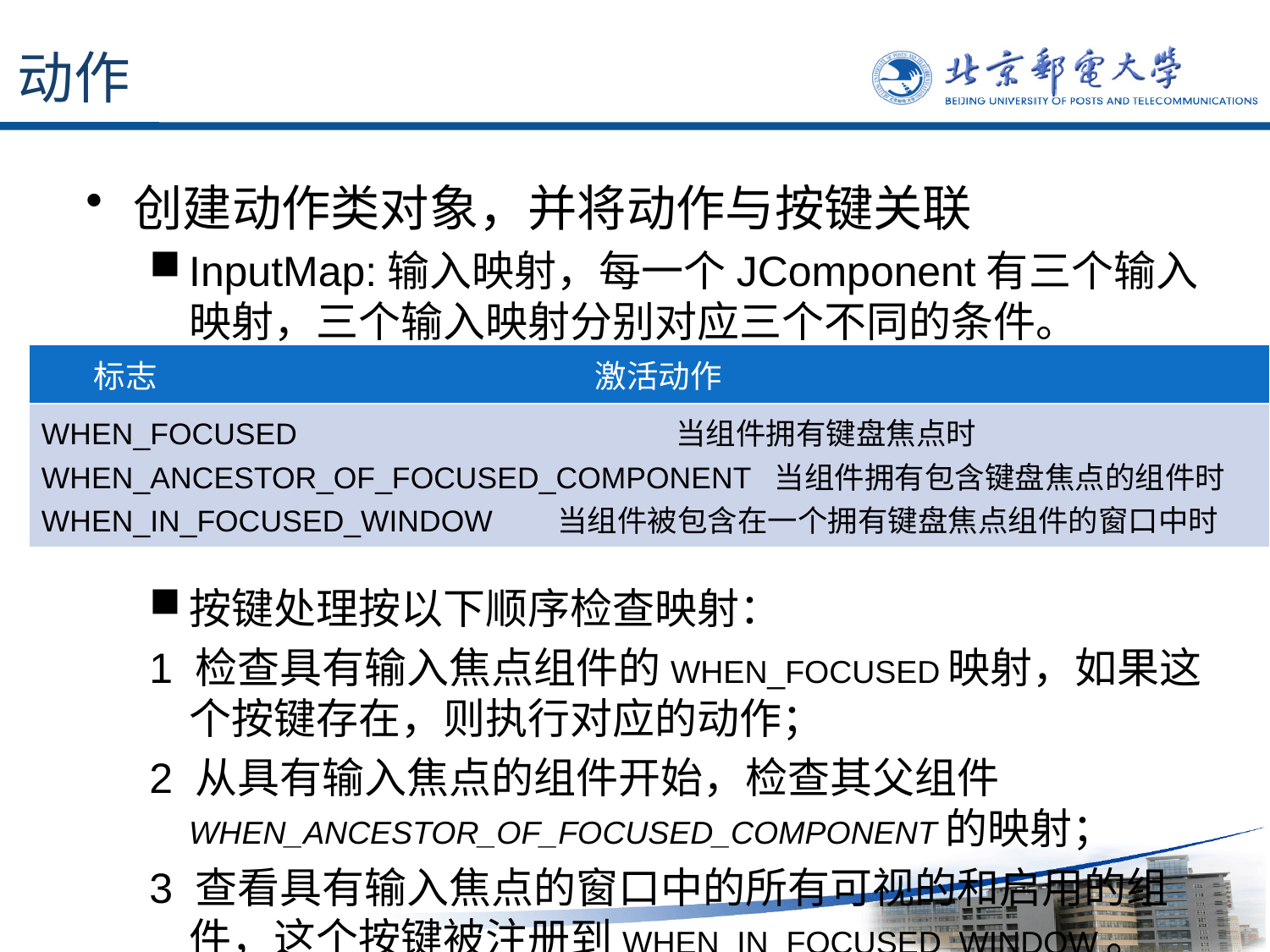

# 动作
创建动作类对象，并将动作与按键关联
InputMap:输入映射，每一个JComponent有三个输入映射，三个输入映射分别对应三个不同的条件。

按键处理按以下顺序检查映射：
1 检查具有输入焦点组件的WHEN_FOCUSED映射，如果这个按键存在，则执行对应的动作；
2 从具有输入焦点的组件开始，检查其父组件WHEN_ANCESTOR_OF_FOCUSED_COMPONENT的映射；
3 查看具有输入焦点的窗口中的所有可视的和启用的组件，这个按键被注册到WHEN_IN_FOCUSED_WINDOW。

| 标志 激活动作 |
| --- |
| WHEN\_FOCUSED 当组件拥有键盘焦点时 WHEN\_ANCESTOR\_OF\_FOCUSED\_COMPONENT 当组件拥有包含键盘焦点的组件时 WHEN\_IN\_FOCUSED\_WINDOW 当组件被包含在一个拥有键盘焦点组件的窗口中时 |